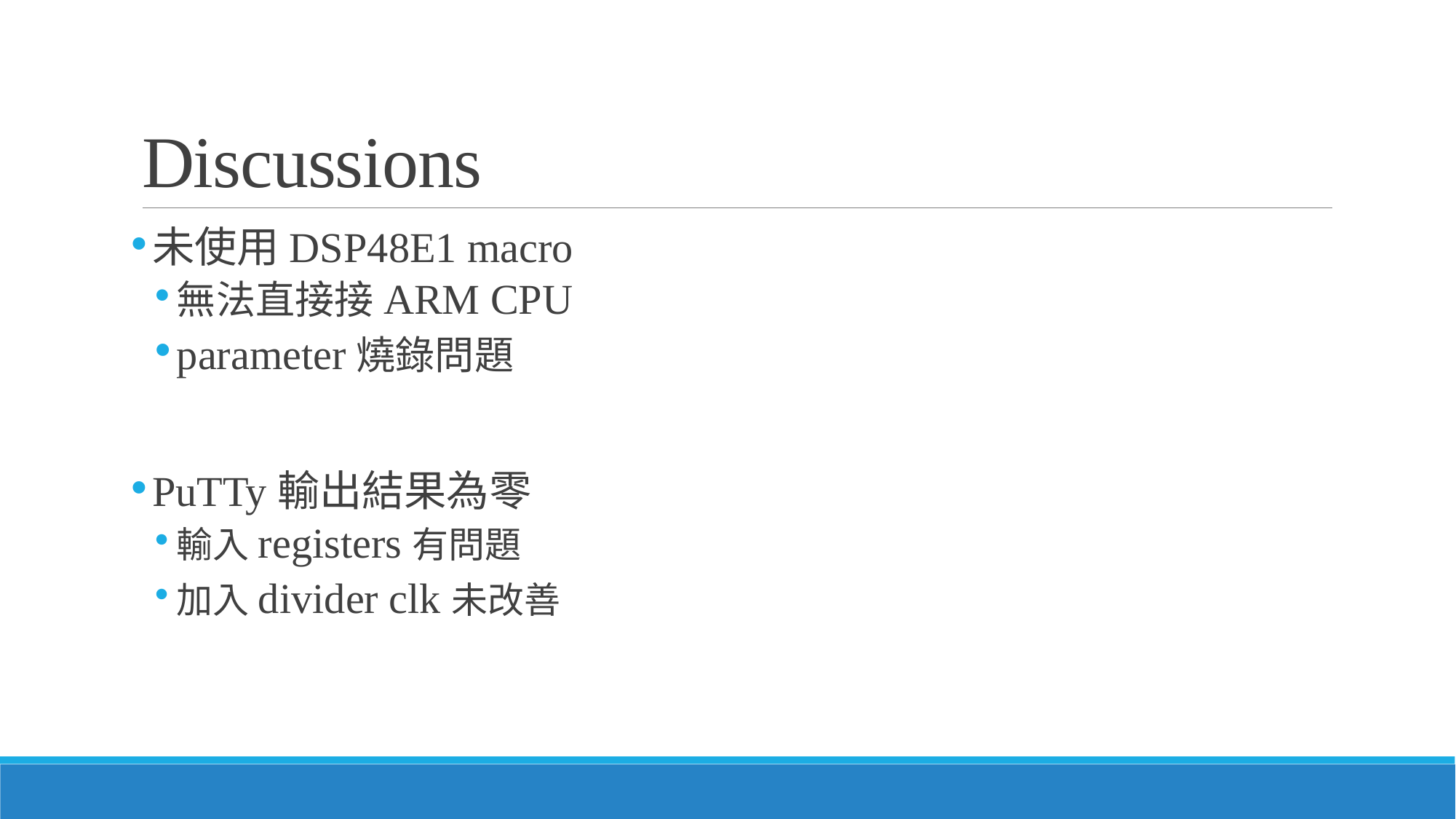

# Discussions
未使用DSP48E1 macro
無法直接接ARM CPU
parameter燒錄問題

PuTTy輸出結果為零
輸入registers有問題
加入divider clk未改善